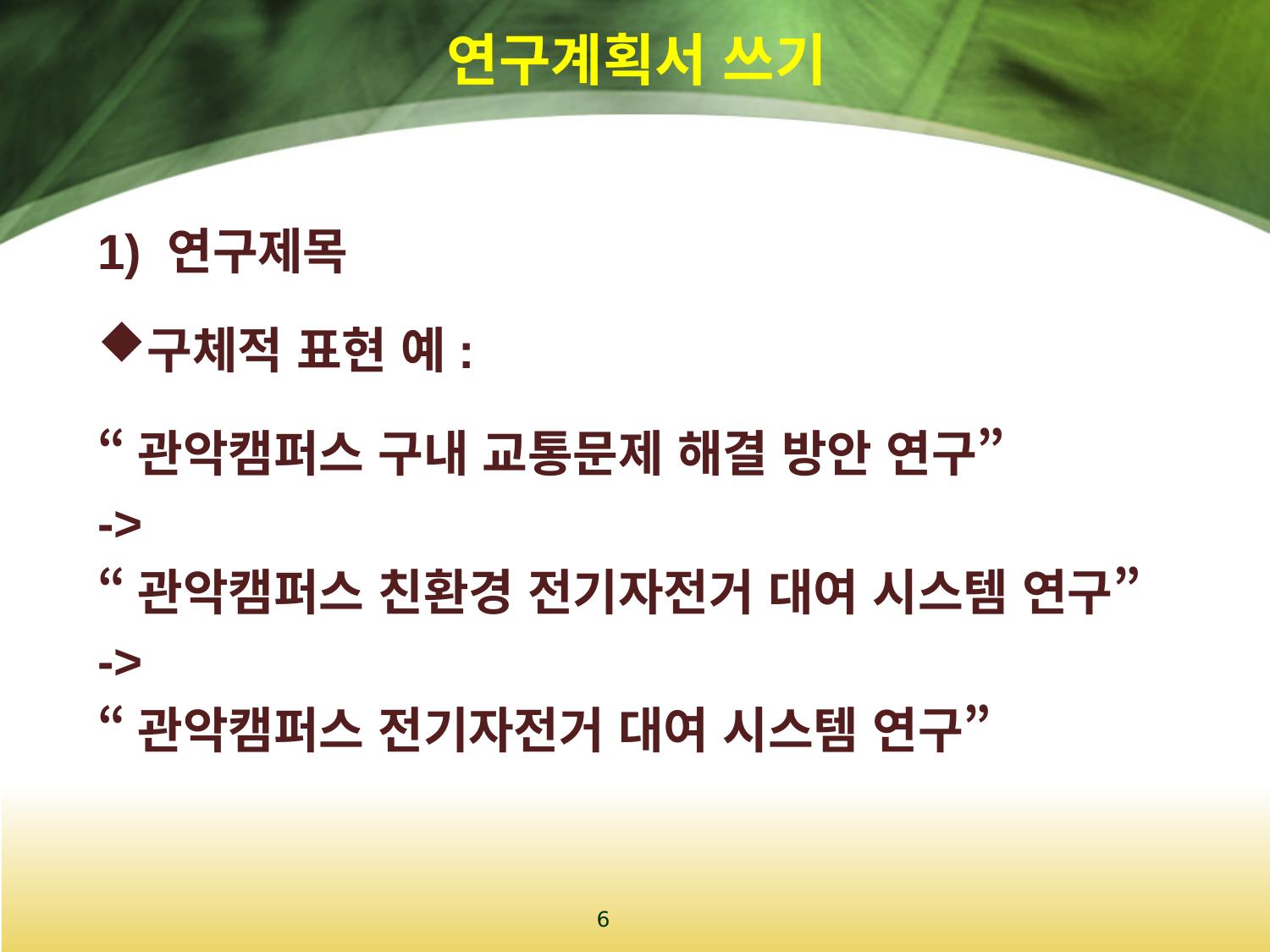

# 연구계획서 쓰기
1) 연구제목

구체적 표현 예:

“관악캠퍼스 구내 교통문제 해결 방안 연구”
->
“관악캠퍼스 친환경 전기자전거 대여 시스템 연구”
->
“관악캠퍼스 전기자전거 대여 시스템 연구”
6